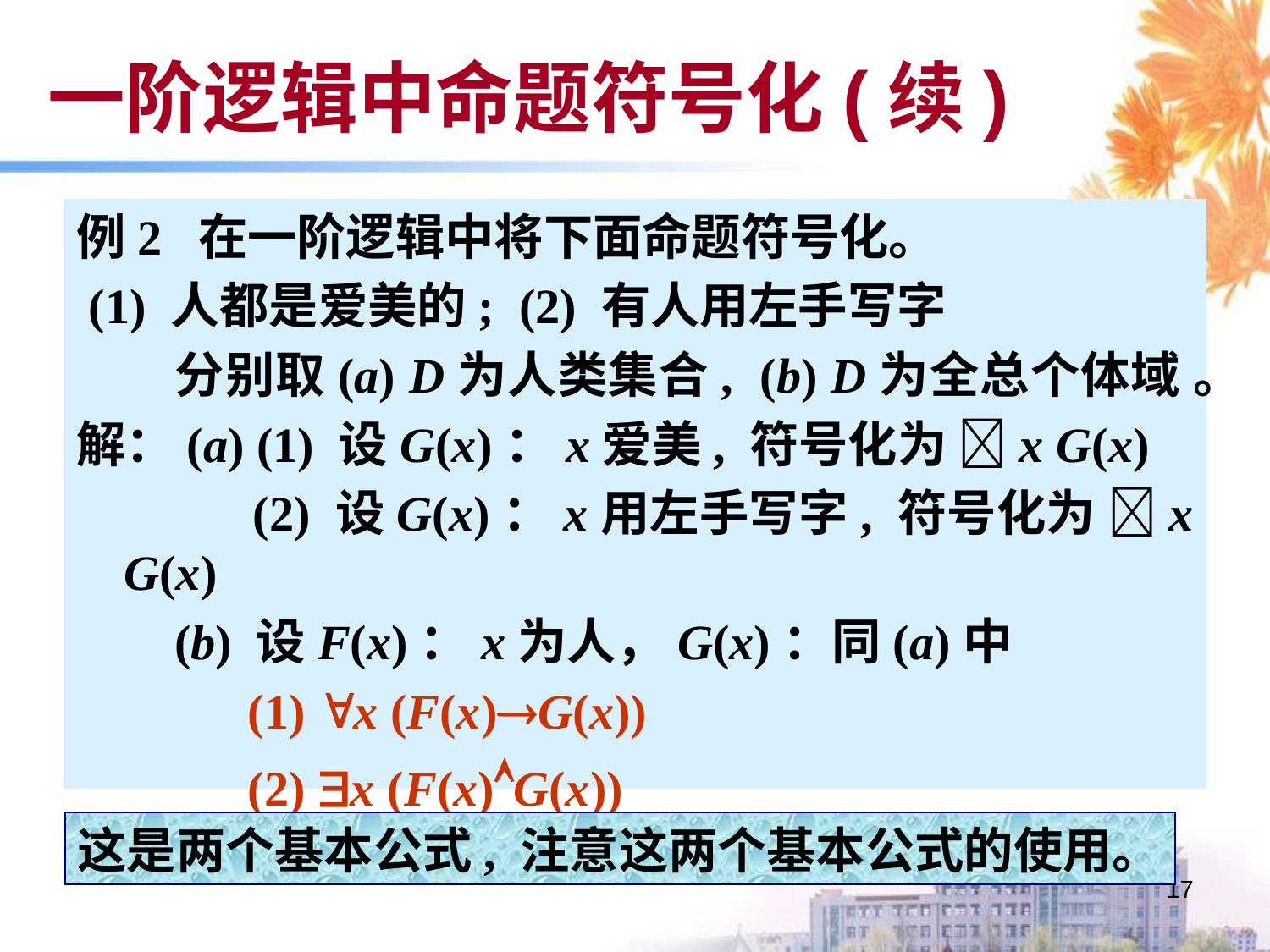

# 一阶逻辑中命题符号化(续)
例2  在一阶逻辑中将下面命题符号化。
 (1) 人都是爱美的;  (2) 有人用左手写字
       分别取(a) D为人类集合,  (b) D为全总个体域 。
解：(a) (1) 设G(x)：x爱美, 符号化为 ∀x G(x)
              (2) 设G(x)：x用左手写字, 符号化为 ∃x G(x)
        (b) 设F(x)：x为人，G(x)：同(a)中
              (1) ∀x (F(x)→G(x))
              (2) ∃x (F(x)∧G(x))
这是两个基本公式, 注意这两个基本公式的使用。
17